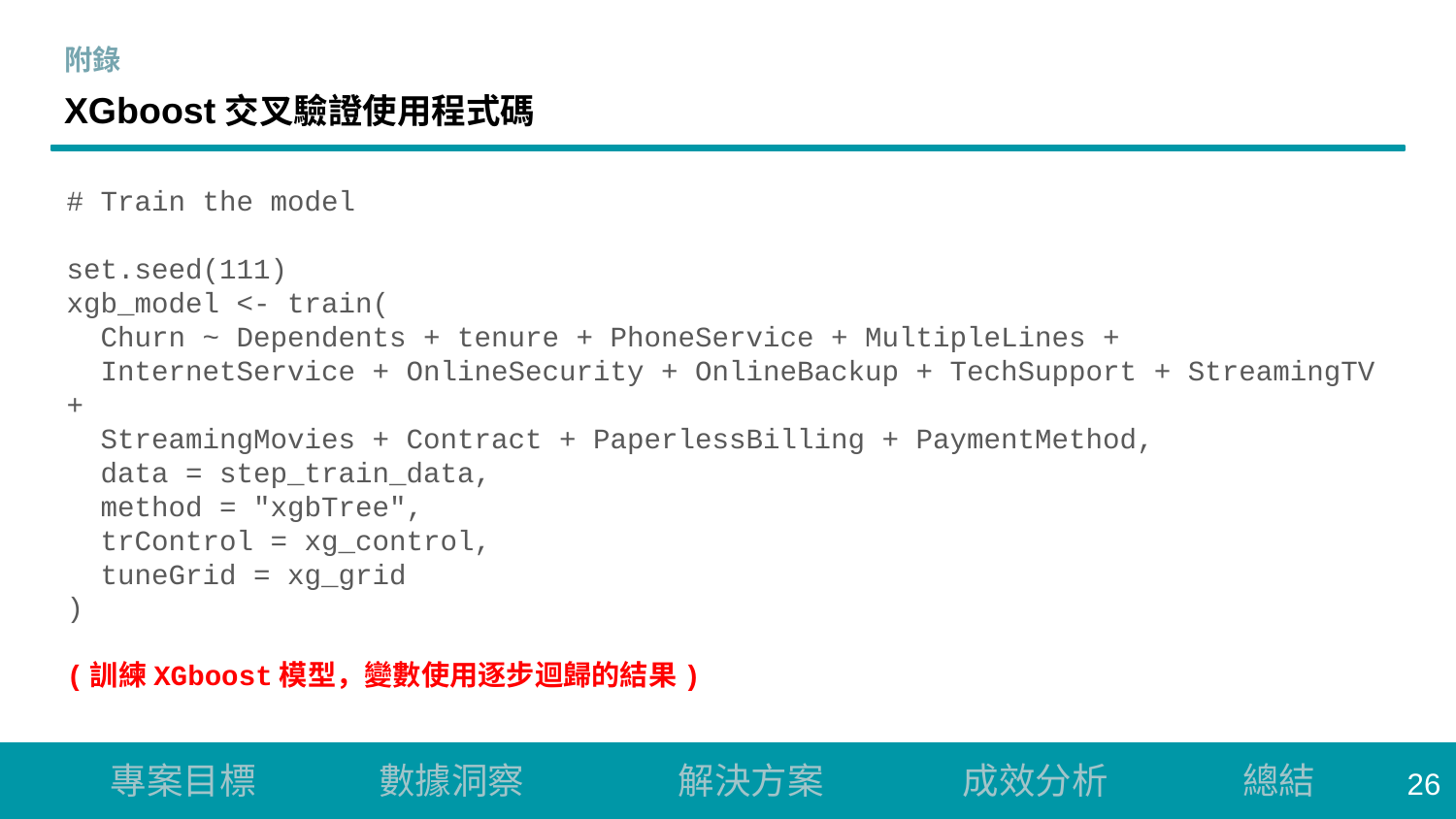

附錄
# XGboost交叉驗證使用程式碼

# Train the model

set.seed(111)
xgb_model <- train(
  Churn ~ Dependents + tenure + PhoneService + MultipleLines +
  InternetService + OnlineSecurity + OnlineBackup + TechSupport + StreamingTV +
  StreamingMovies + Contract + PaperlessBilling + PaymentMethod,
  data = step_train_data,
  method = "xgbTree",
  trControl = xg_control,
  tuneGrid = xg_grid
)

(訓練XGboost模型，變數使用逐步迴歸的結果)

35
專案目標

解決方案
結論
16
專案目標
總結

數據洞察
解決方案
成效分析
26
數據洞察
成效分析